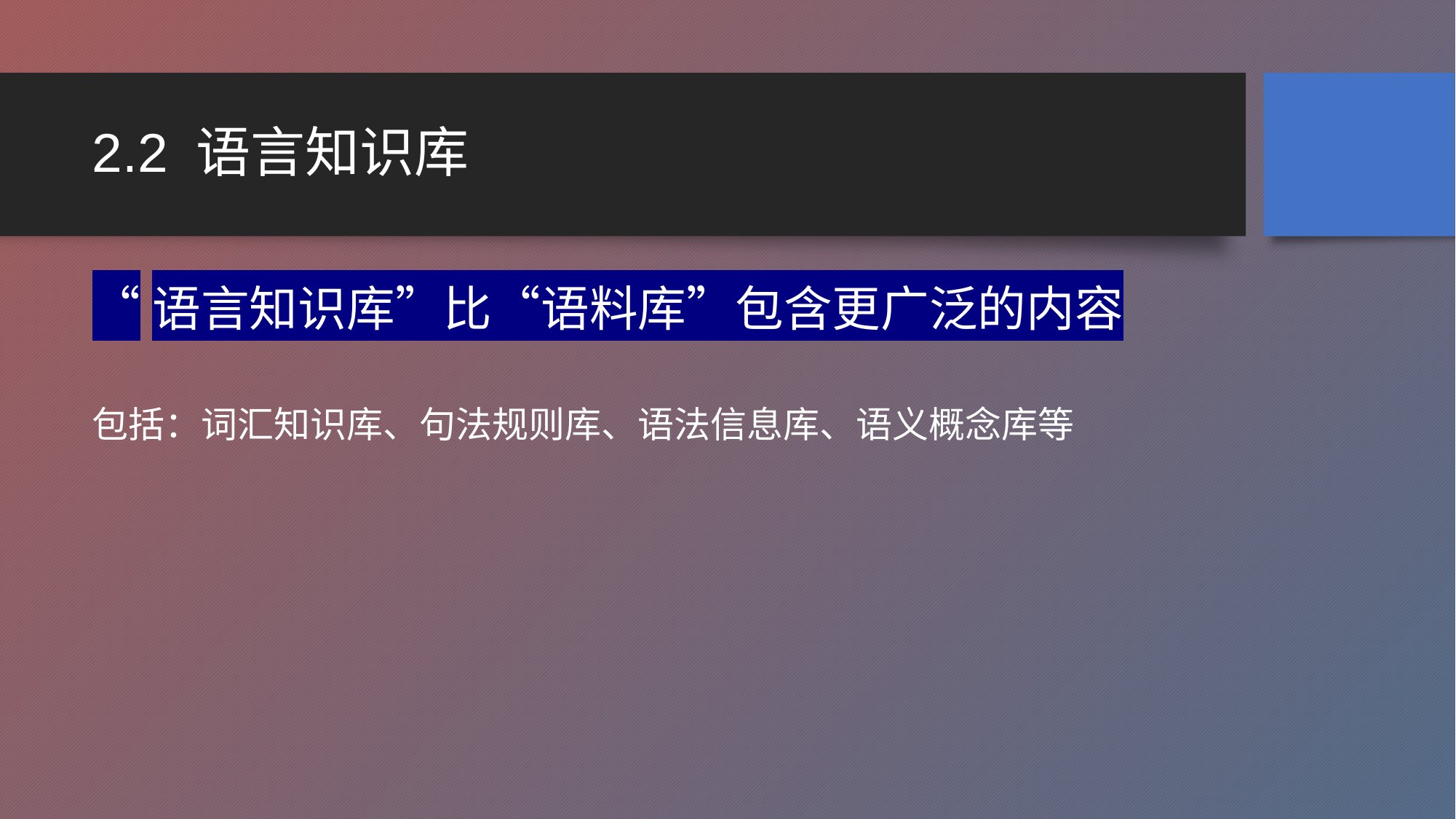

# 2.2 语言知识库
“语言知识库”比“语料库”包含更广泛的内容

包括：词汇知识库、句法规则库、语法信息库、语义概念库等